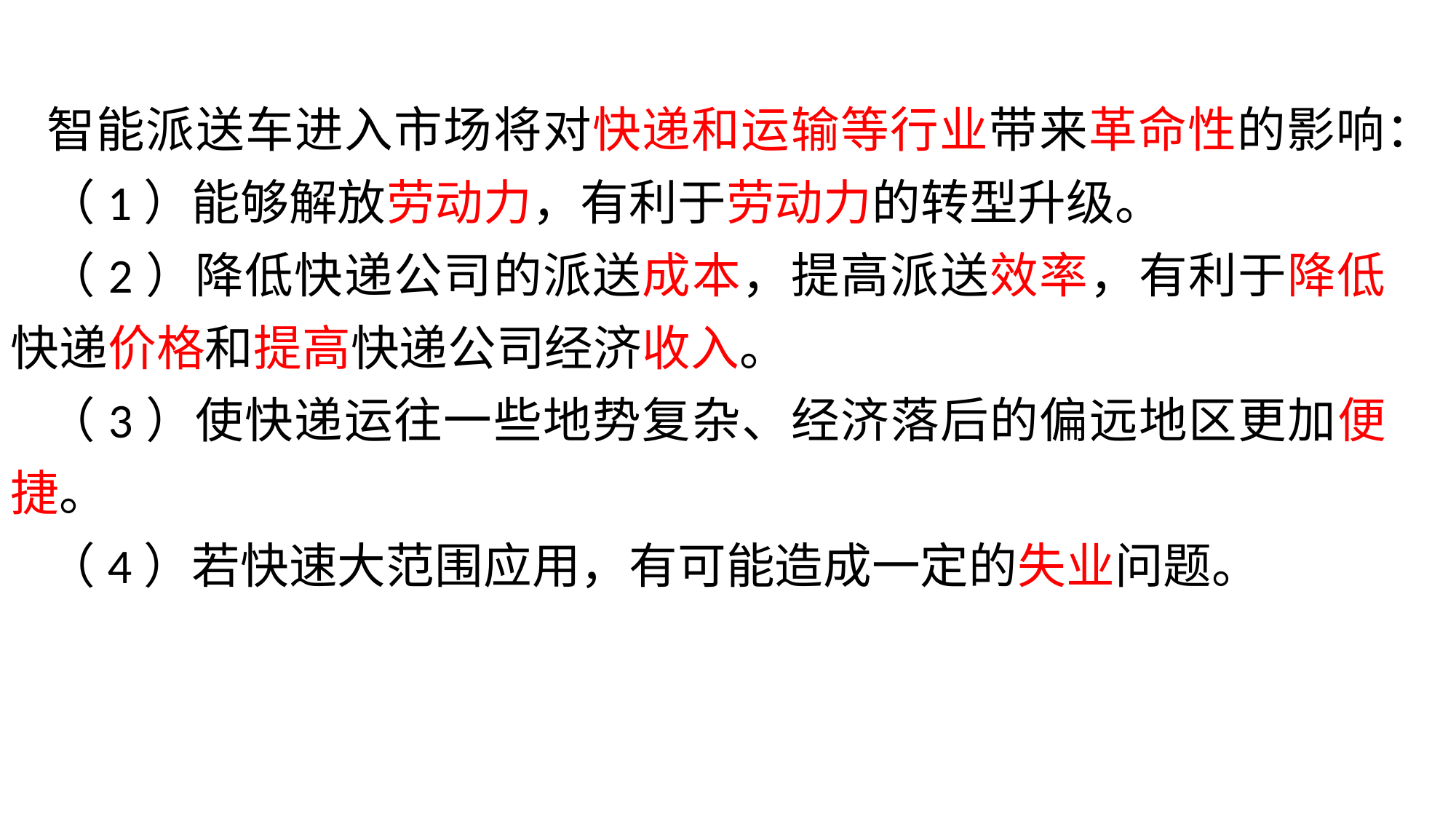

智能派送车进入市场将对快递和运输等行业带来革命性的影响：
（1）能够解放劳动力，有利于劳动力的转型升级。
（2）降低快递公司的派送成本，提高派送效率，有利于降低快递价格和提高快递公司经济收入。
（3）使快递运往一些地势复杂、经济落后的偏远地区更加便捷。
（4）若快速大范围应用，有可能造成一定的失业问题。